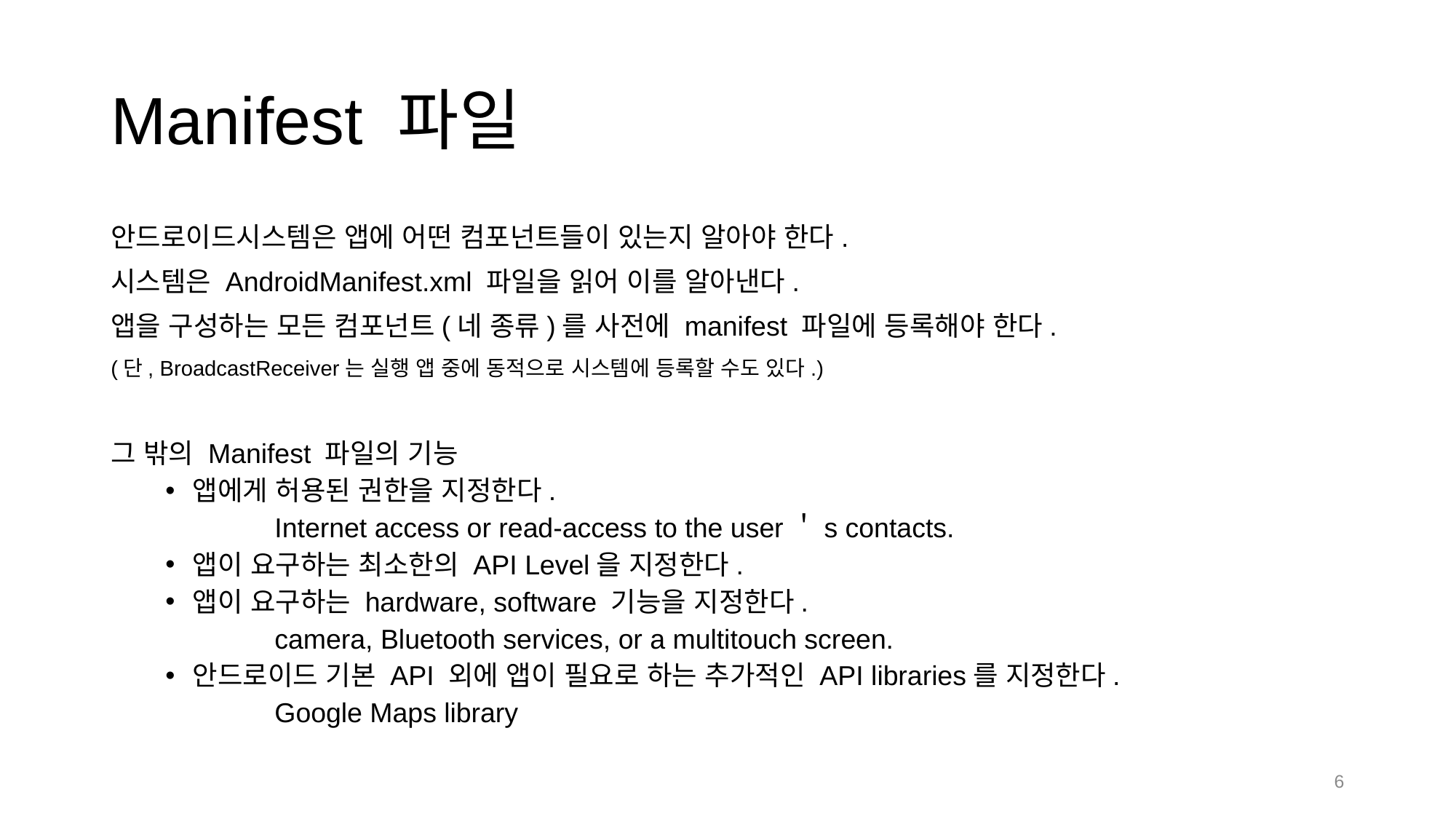

# Manifest 파일
안드로이드시스템은 앱에 어떤 컴포넌트들이 있는지 알아야 한다.
시스템은 AndroidManifest.xml 파일을 읽어 이를 알아낸다.
앱을 구성하는 모든 컴포넌트(네 종류)를 사전에 manifest 파일에 등록해야 한다.
(단, BroadcastReceiver는 실행 앱 중에 동적으로 시스템에 등록할 수도 있다.)

그 밖의 Manifest 파일의 기능
앱에게 허용된 권한을 지정한다.
	Internet access or read-access to the user＇s contacts.
앱이 요구하는 최소한의 API Level을 지정한다.
앱이 요구하는 hardware, software 기능을 지정한다.
	camera, Bluetooth services, or a multitouch screen.
안드로이드 기본 API 외에 앱이 필요로 하는 추가적인 API libraries를 지정한다.
	Google Maps library
6